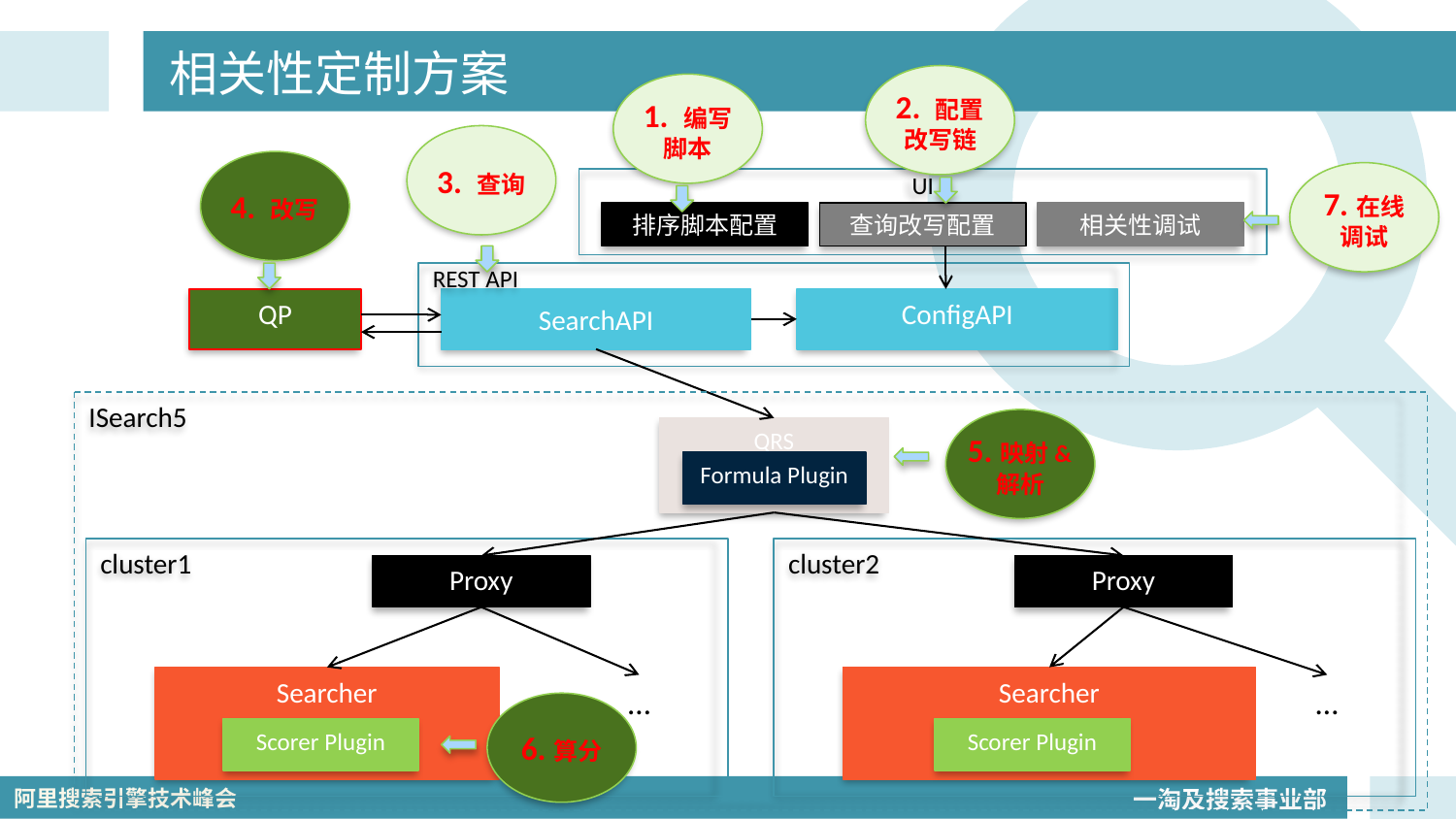

# 相关性定制方案
2. 配置改写链
1. 编写脚本
3. 查询
4. 改写
7.在线调试
UI

排序脚本配置
查询改写配置
相关性调试

REST API
QP
SearchAPI
ConfigAPI
ISearch5
5.映射&解析
QRS

Formula Plugin
cluster1
cluster2
Proxy
Proxy
Searcher
Searcher
…
…
6.算分
Scorer Plugin
Scorer Plugin